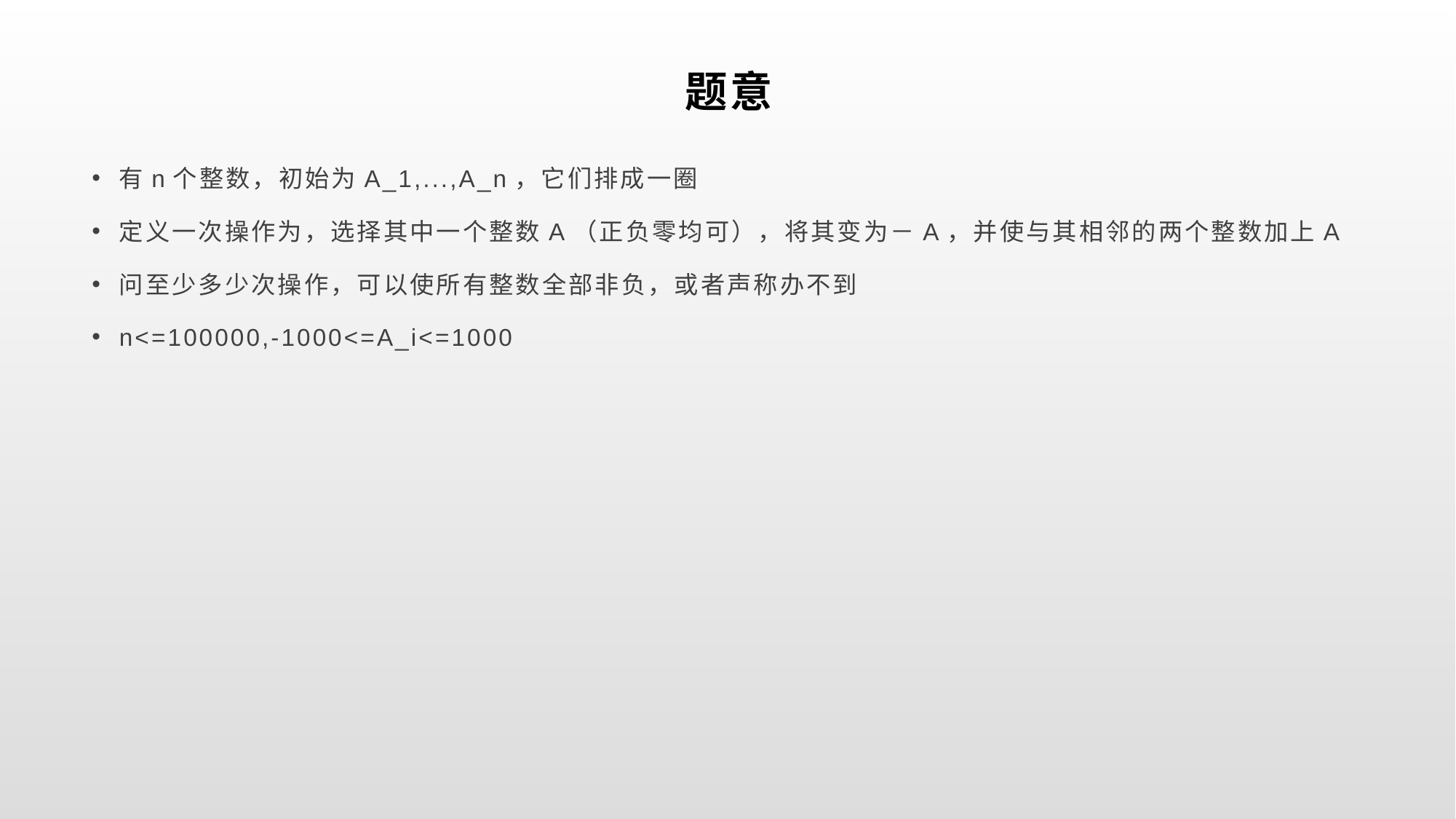

# 题意
有n个整数，初始为A_1,...,A_n，它们排成一圈
定义一次操作为，选择其中一个整数A（正负零均可），将其变为－A，并使与其相邻的两个整数加上A
问至少多少次操作，可以使所有整数全部非负，或者声称办不到
n<=100000,-1000<=A_i<=1000